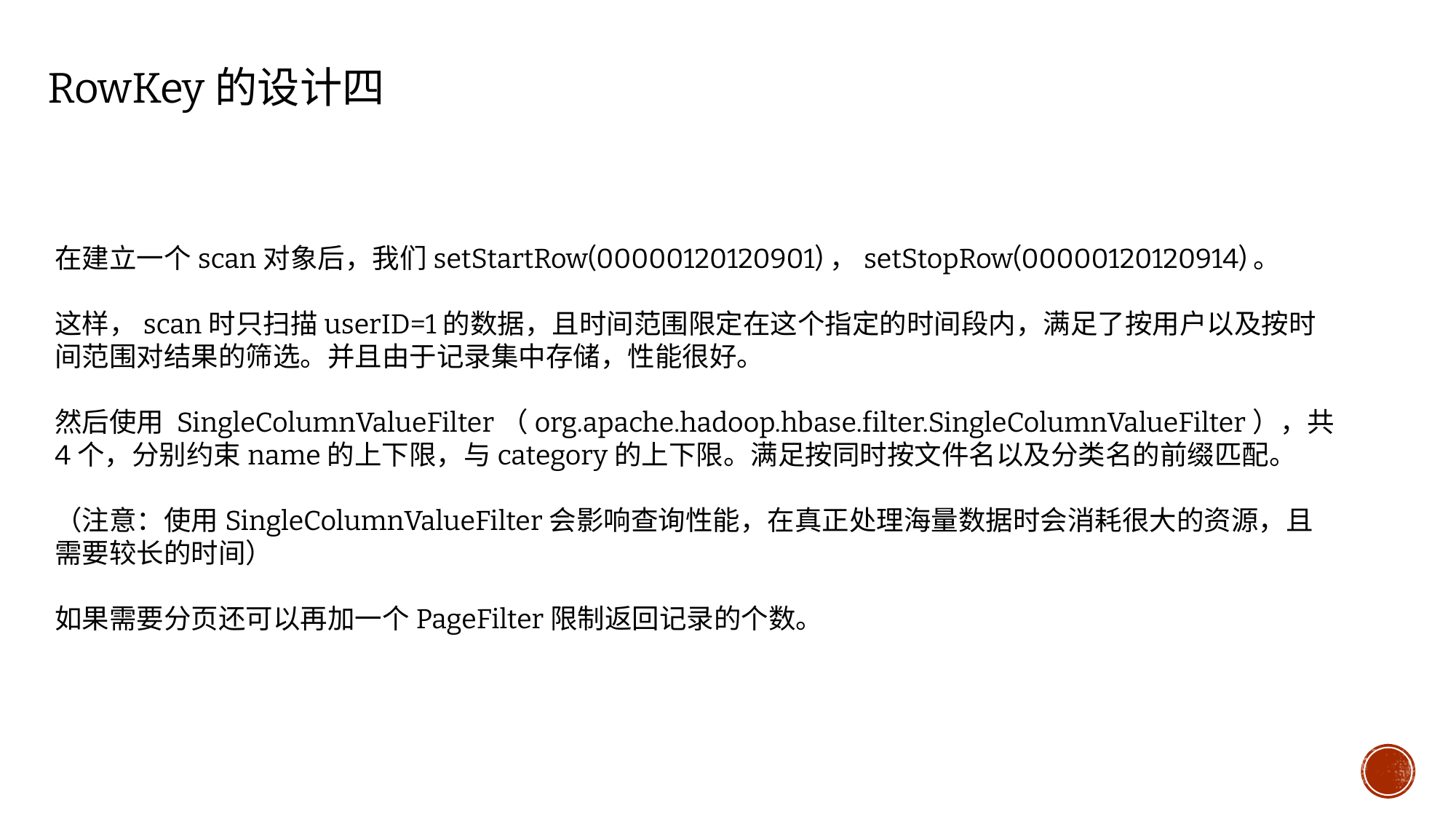

RowKey的设计四
在建立一个scan对象后，我们setStartRow(00000120120901)，setStopRow(00000120120914)。

这样，scan时只扫描userID=1的数据，且时间范围限定在这个指定的时间段内，满足了按用户以及按时间范围对结果的筛选。并且由于记录集中存储，性能很好。

然后使用 SingleColumnValueFilter（org.apache.hadoop.hbase.filter.SingleColumnValueFilter），共4个，分别约束name的上下限，与category的上下限。满足按同时按文件名以及分类名的前缀匹配。

（注意：使用SingleColumnValueFilter会影响查询性能，在真正处理海量数据时会消耗很大的资源，且需要较长的时间）

如果需要分页还可以再加一个PageFilter限制返回记录的个数。